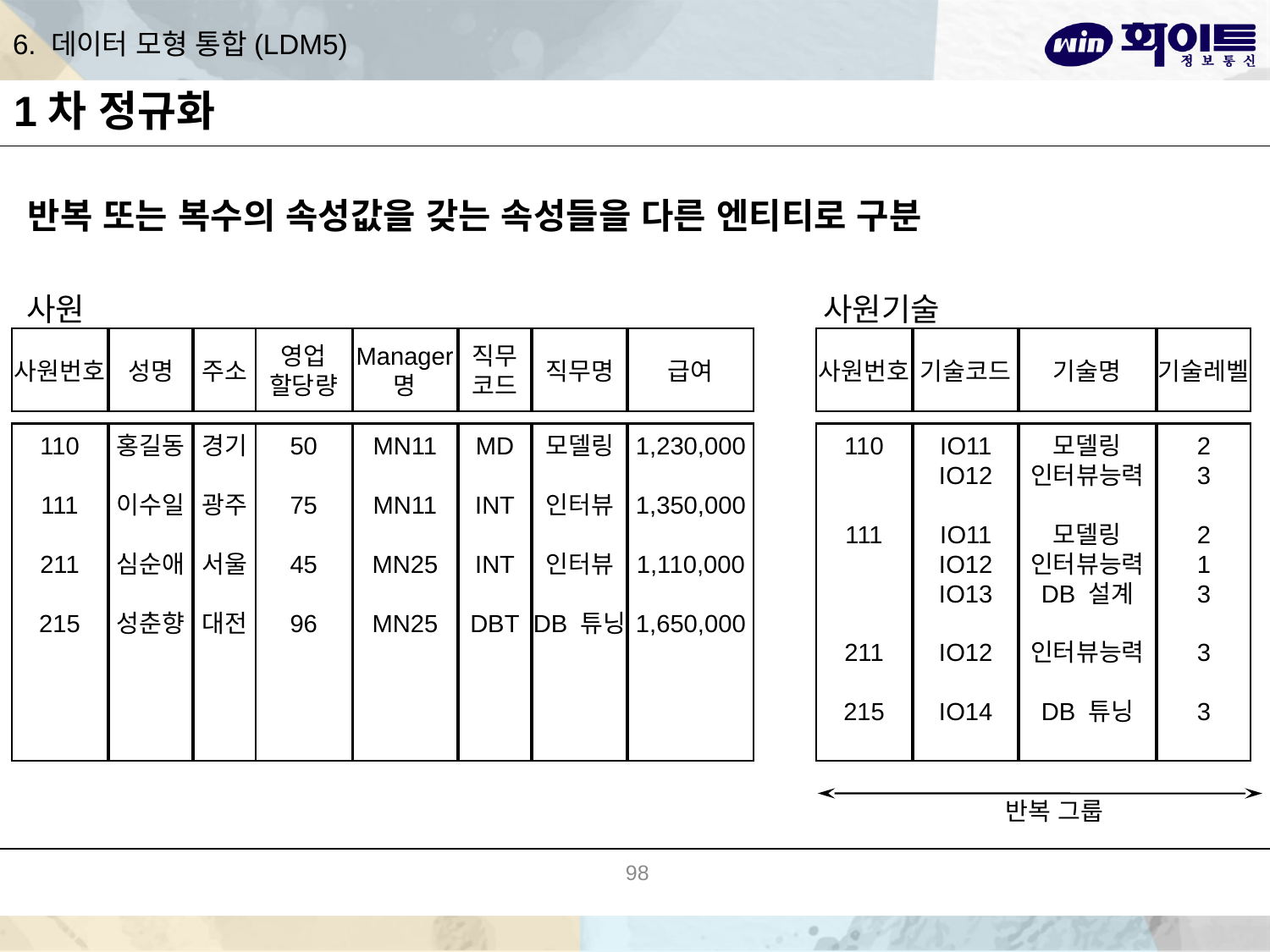

# 6. 데이터 모형 통합(LDM5)
1차 정규화
반복 또는 복수의 속성값을 갖는 속성들을 다른 엔티티로 구분
사원
사원기술
사원번호
성명
주소
영업
할당량
Manager
명
직무
코드
직무명
급여
사원번호
기술코드
기술명
기술레벨
110

111

211

215

홍길동

이수일

심순애

성춘향
경기

광주

서울

대전
50

75

45

96
MN11

MN11

MN25

MN25
MD

INT

INT

DBT
모델링

인터뷰

인터뷰

DB 튜닝
1,230,000

1,350,000

1,110,000

1,650,000
110

111

211

215

IO11
IO12

IO11
IO12
IO13

IO12

IO14
모델링
인터뷰능력

모델링
인터뷰능력
DB 설계

인터뷰능력

DB 튜닝
2
3

2
1
3

3

3

반복 그룹

98